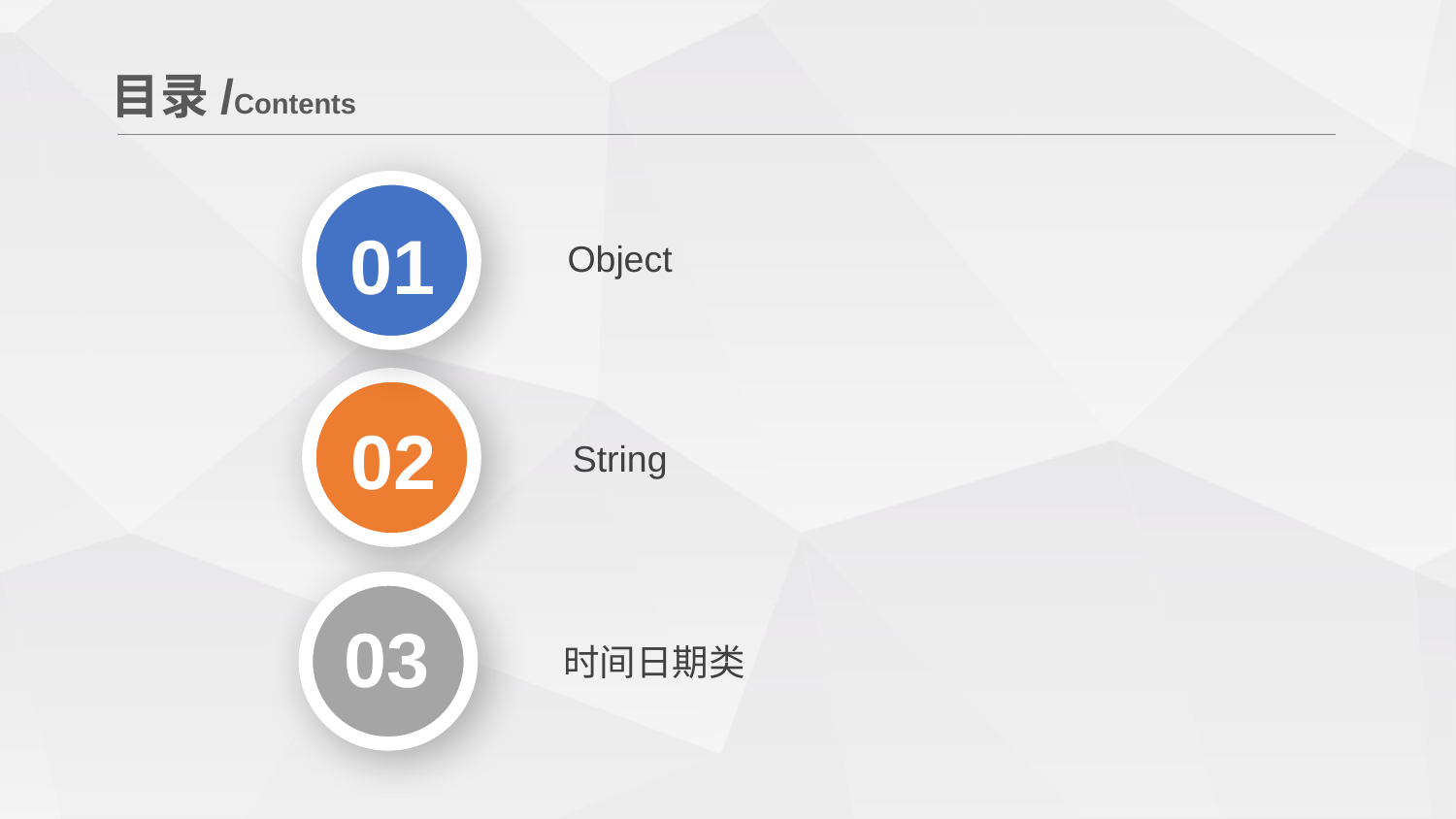

目录/Contents

01
Object

02
String

03
时间日期类